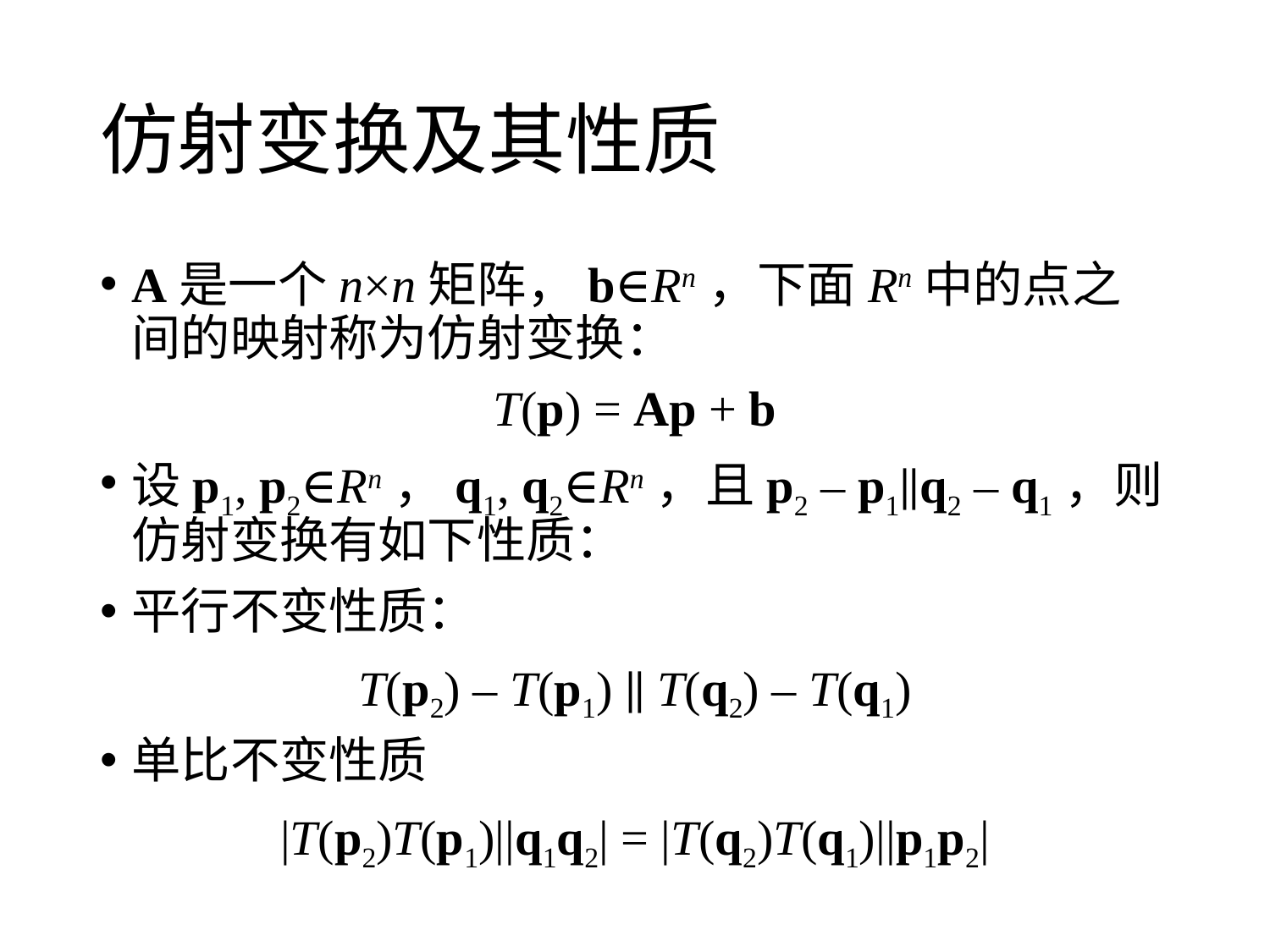

# 仿射变换及其性质
A是一个n×n矩阵，b∈Rn，下面Rn中的点之间的映射称为仿射变换：
T(p) = Ap + b
设p1, p2∈Rn，q1, q2∈Rn，且p2 – p1∥q2 – q1，则仿射变换有如下性质：
平行不变性质：
T(p2) – T(p1) ∥ T(q2) – T(q1)
单比不变性质
|T(p2)T(p1)||q1q2| = |T(q2)T(q1)||p1p2|